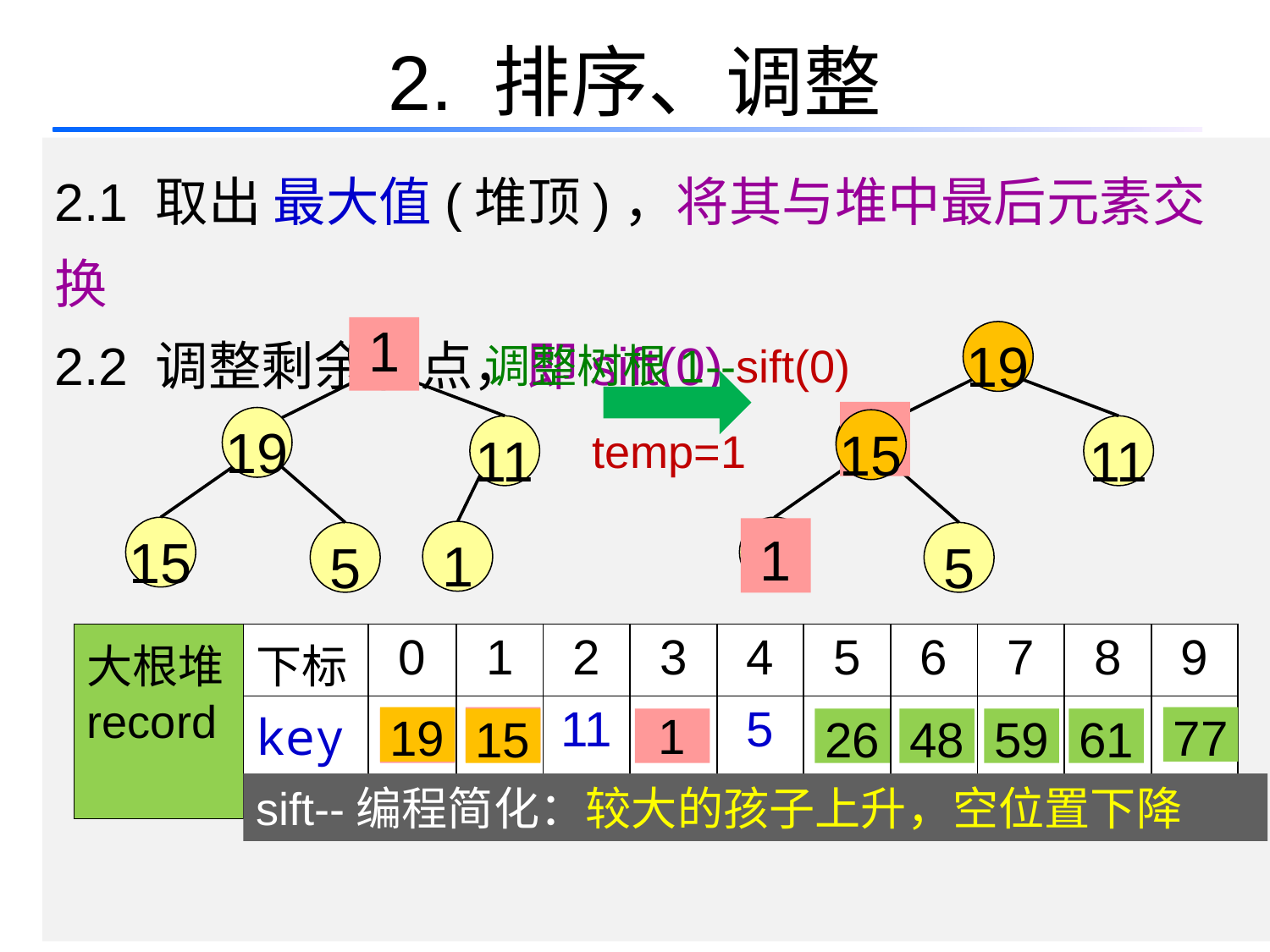

# 2. 排序、调整

2.1 取出 最大值(堆顶)，将其与堆中最后元素交换
2.2 调整剩余结点，即sift(0)
调整树根1--sift(0)
1
26
19

temp=1
19
19
15
11
11
15
15

1
5
5
1
| 大根堆 record | 下标 | 0 | 1 | 2 | 3 | 4 | 5 | 6 | 7 | 8 | 9 |
| --- | --- | --- | --- | --- | --- | --- | --- | --- | --- | --- | --- |
|  | key | 26 | 19 | 11 | 15 | 5 | 1 | 1 | 5 | 1 | 5 |
1
19

77
1
15

26
48
59
61
sift--编程简化：较大的孩子上升，空位置下降